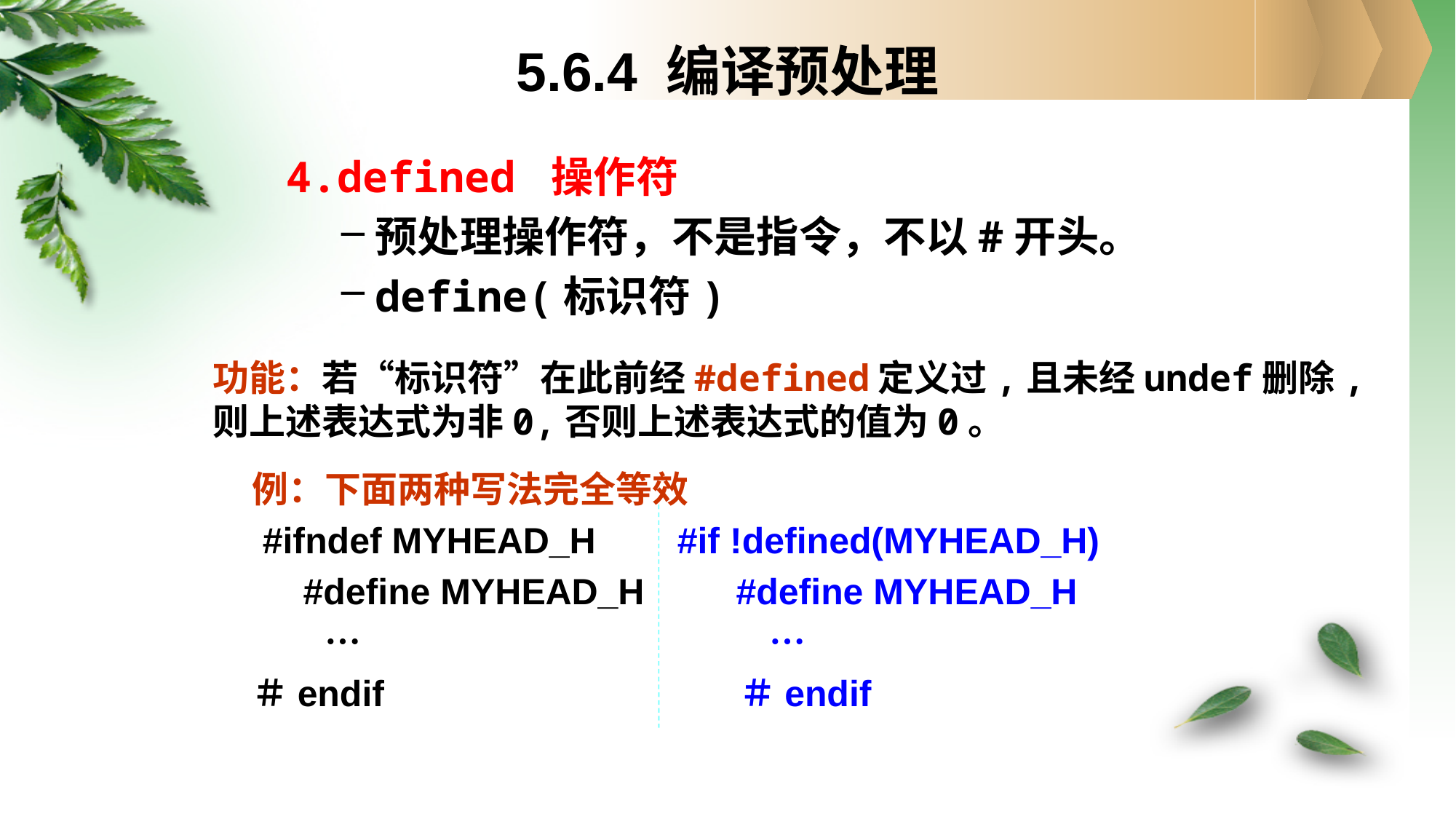

5.6.4 编译预处理
4.defined 操作符
预处理操作符，不是指令，不以#开头。
define(标识符)

功能：若“标识符”在此前经#defined定义过,且未经undef删除,则上述表达式为非0,否则上述表达式的值为0。
例：下面两种写法完全等效
 #ifndef MYHEAD_H        #if !defined(MYHEAD_H)
     #define MYHEAD_H         #define MYHEAD_H
　　…　　　　　　　　　　　 …
＃endif                                  ＃endif